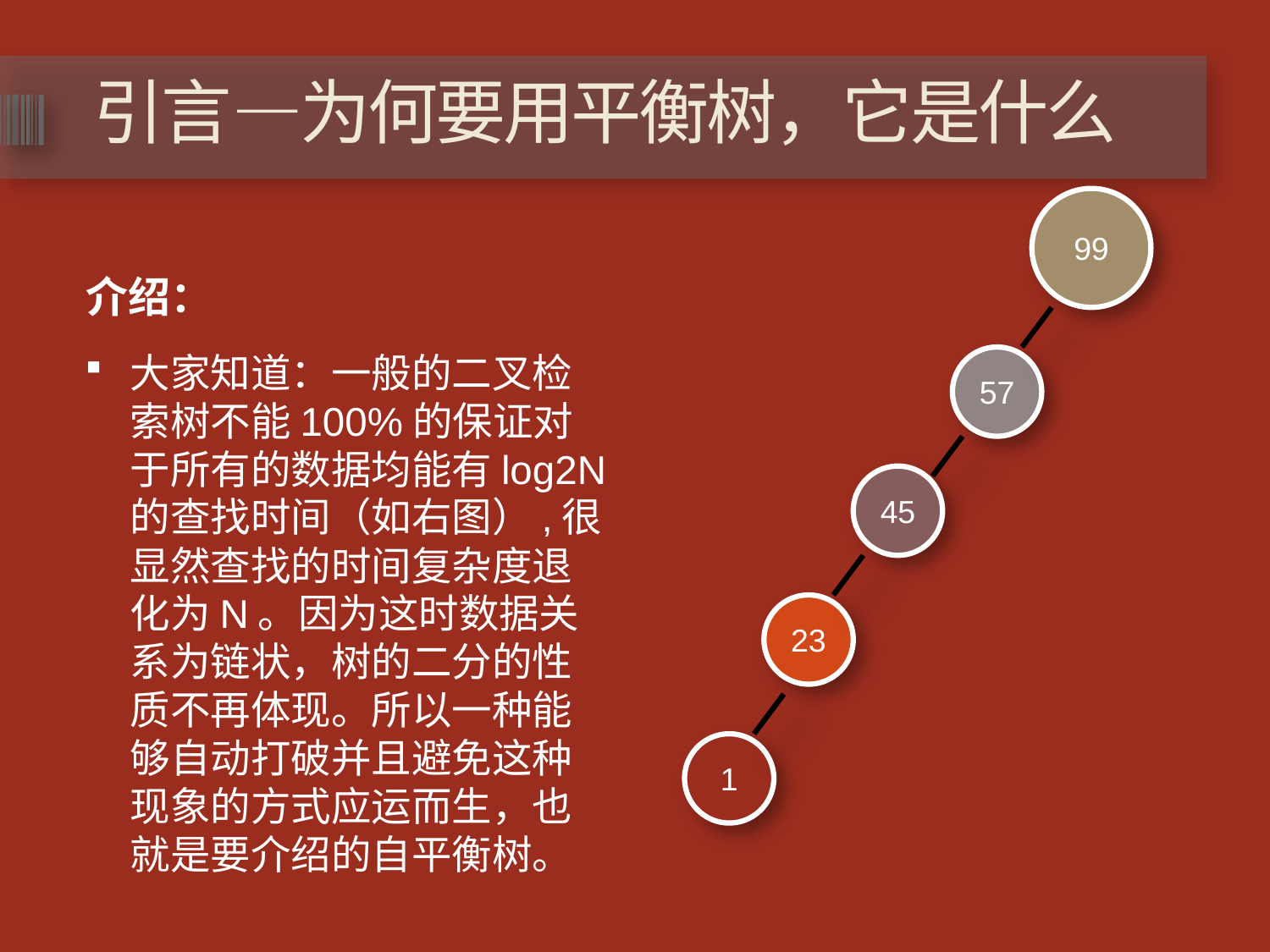

# 引言—为何要用平衡树，它是什么
99
介绍：
大家知道：一般的二叉检索树不能100%的保证对于所有的数据均能有log2N的查找时间（如右图）,很显然查找的时间复杂度退化为N。因为这时数据关系为链状，树的二分的性质不再体现。所以一种能够自动打破并且避免这种现象的方式应运而生，也就是要介绍的自平衡树。
57
45
23
1